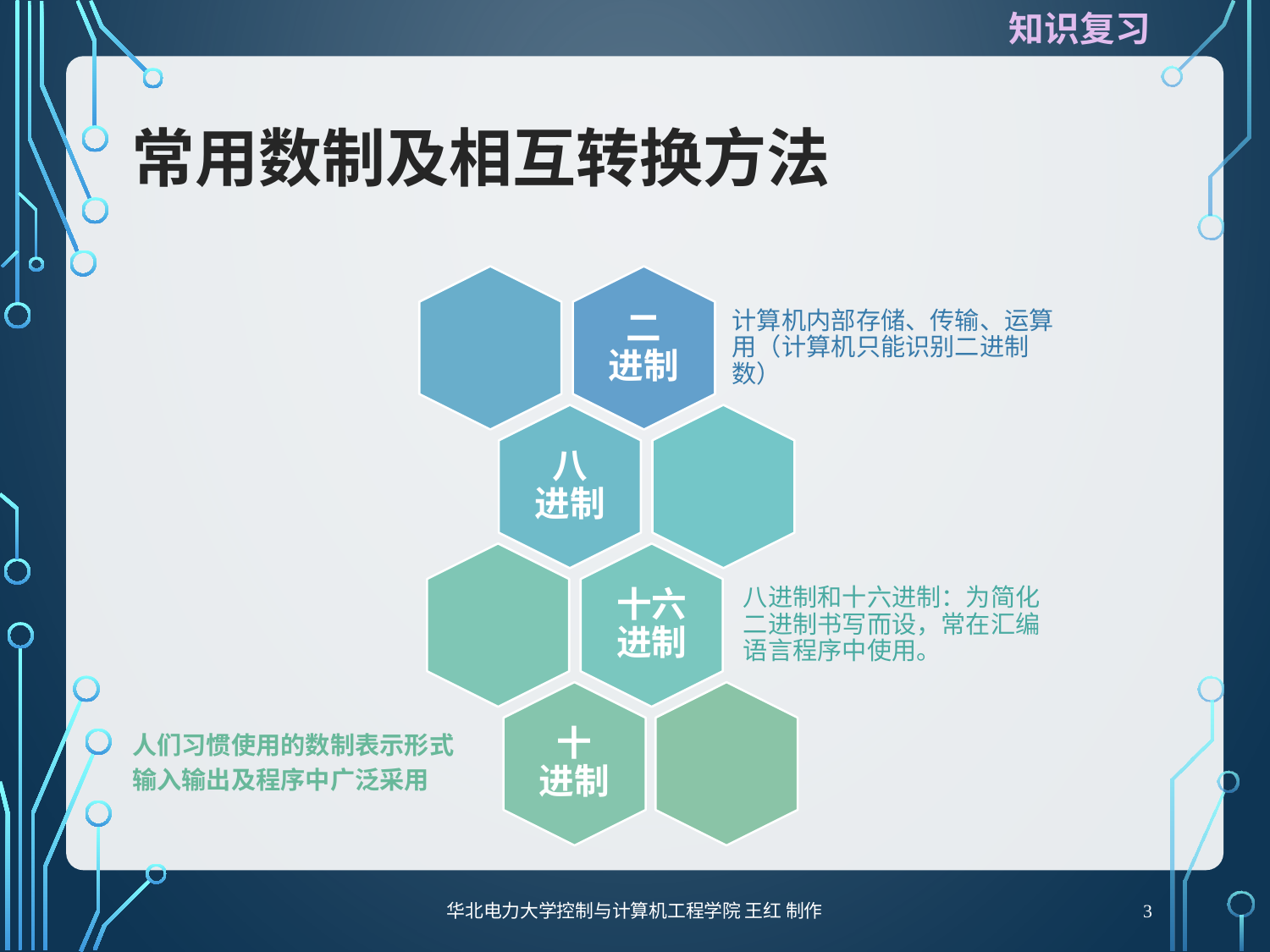

知识复习
# 常用数制及相互转换方法
二
进制
计算机内部存储、传输、运算用（计算机只能识别二进制数）

八
进制

十六进制
八进制和十六进制：为简化二进制书写而设，常在汇编语言程序中使用。

十
进制
人们习惯使用的数制表示形式
输入输出及程序中广泛采用

华北电力大学控制与计算机工程学院 王红 制作
3